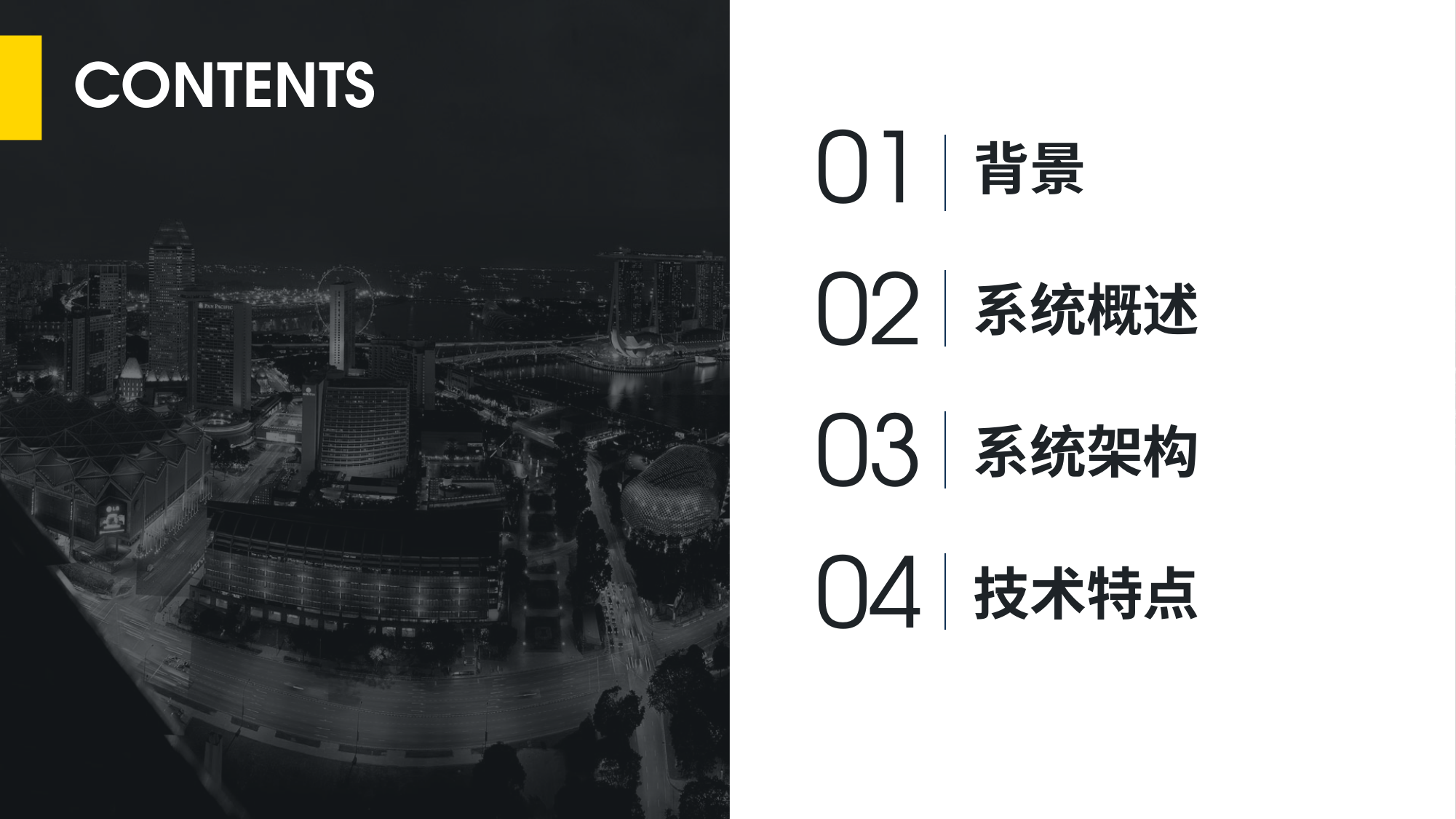

CONTENTS
01
背景
02
系统概述
03
系统架构
04
技术特点